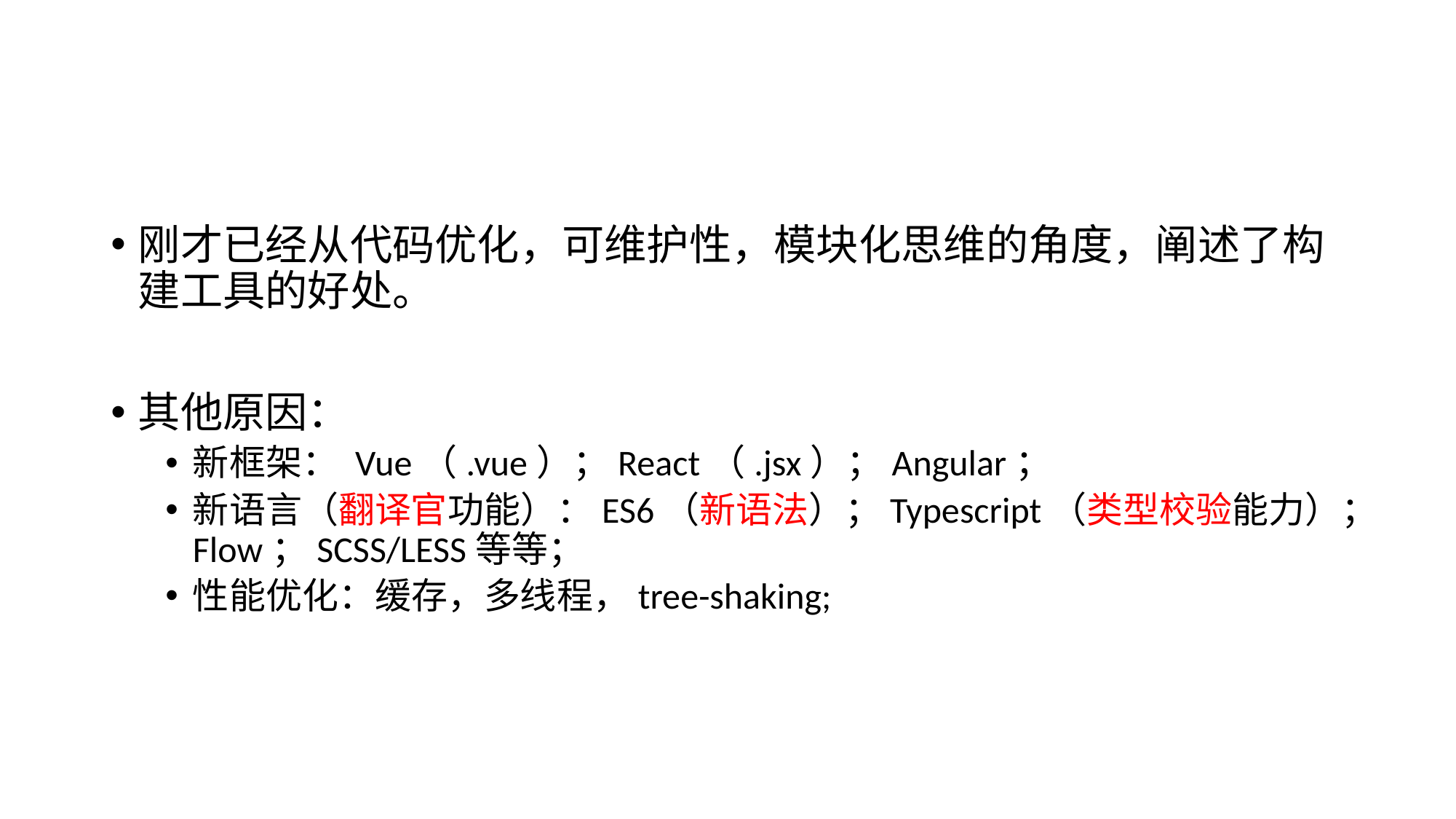

#
刚才已经从代码优化，可维护性，模块化思维的角度，阐述了构建工具的好处。

其他原因：
新框架： Vue（.vue）；React（.jsx）；Angular；
新语言（翻译官功能）：ES6（新语法）；Typescript（类型校验能力）；Flow；SCSS/LESS等等；
性能优化：缓存，多线程，tree-shaking;